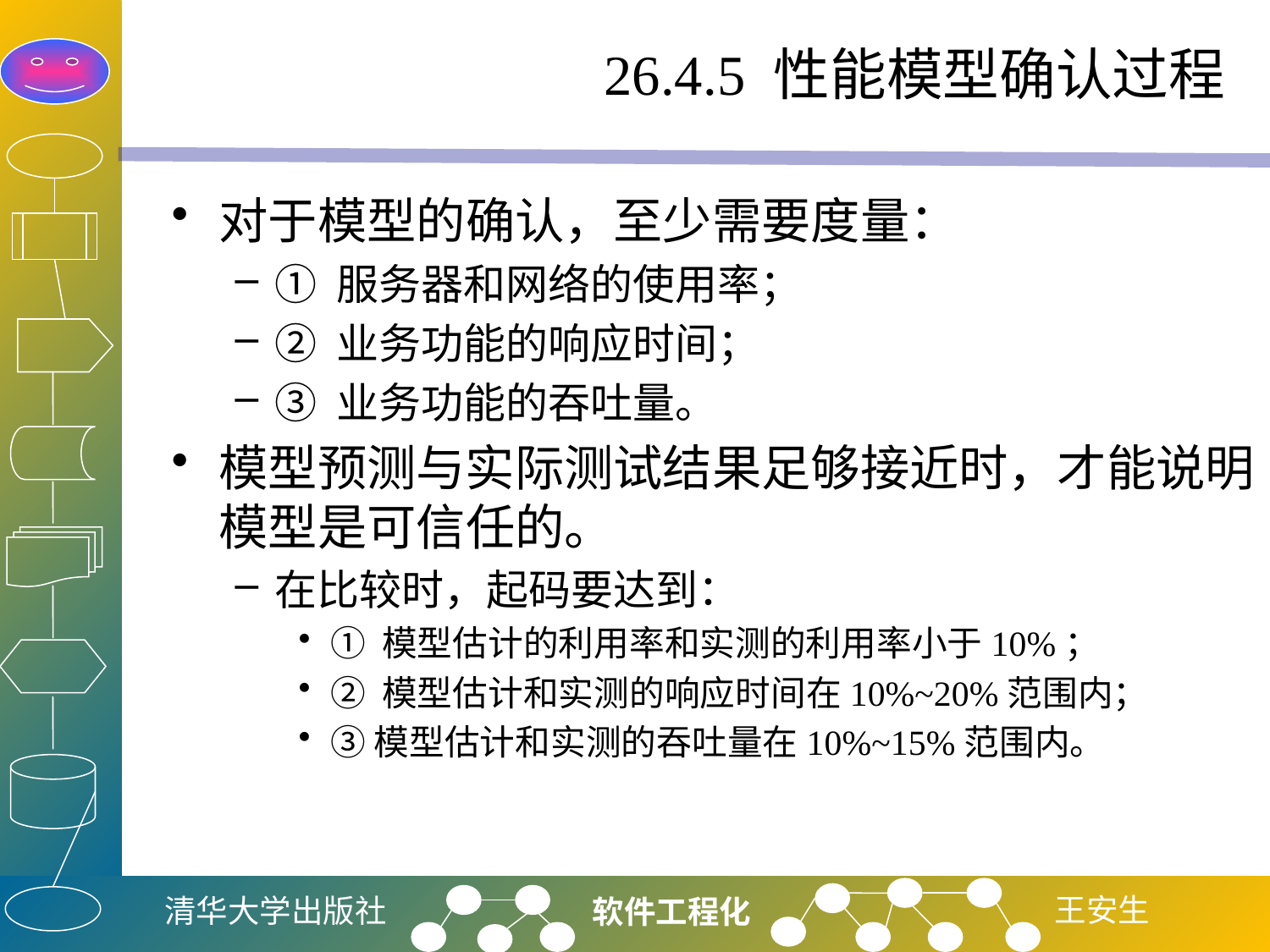

# 26.4.5 性能模型确认过程
对于模型的确认，至少需要度量：
① 服务器和网络的使用率；
② 业务功能的响应时间；
③ 业务功能的吞吐量。
模型预测与实际测试结果足够接近时，才能说明模型是可信任的。
在比较时，起码要达到：
① 模型估计的利用率和实测的利用率小于10%；
② 模型估计和实测的响应时间在10%~20%范围内；
③模型估计和实测的吞吐量在10%~15%范围内。